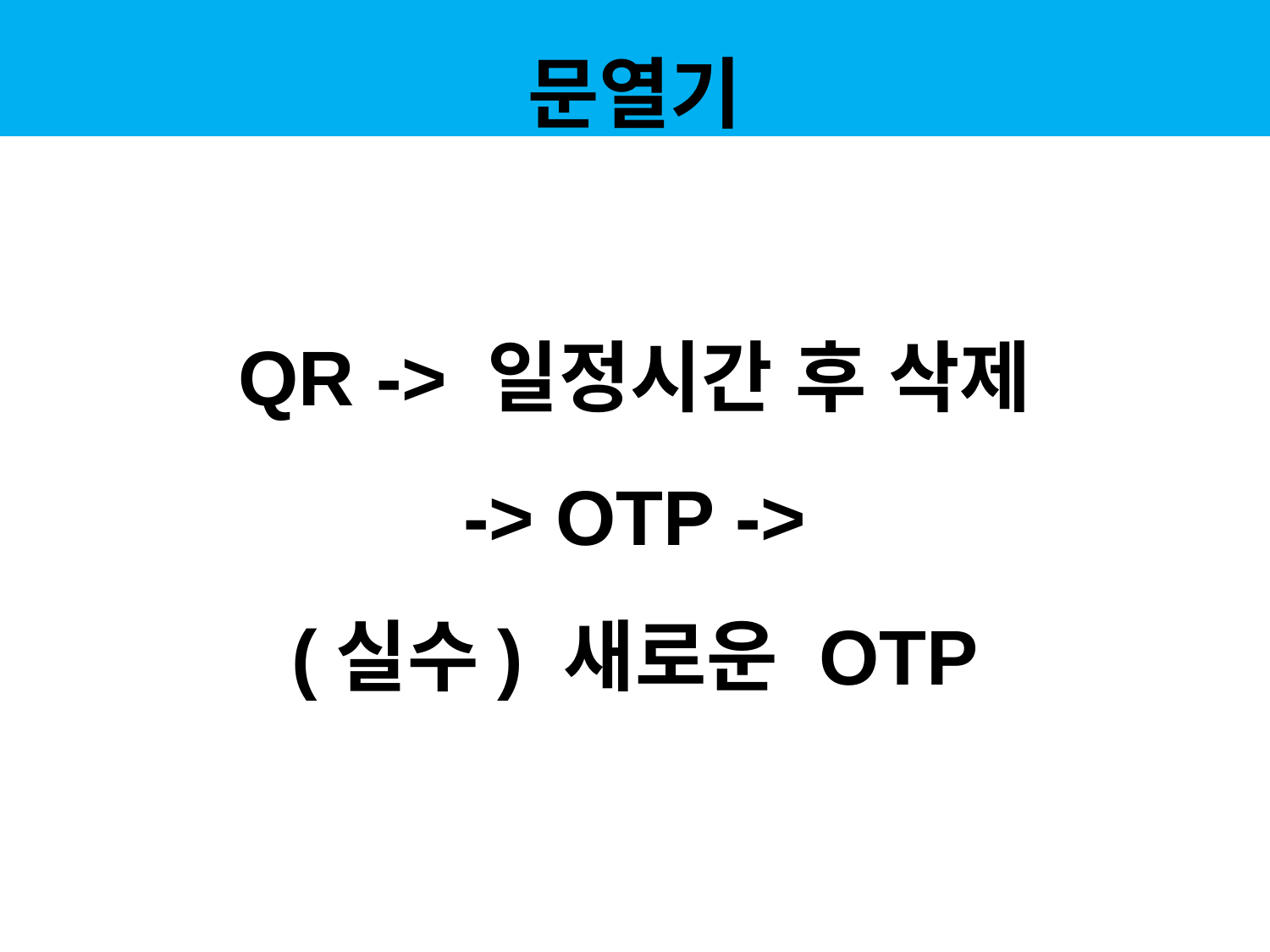

# 문열기
QR -> 일정시간 후 삭제
-> OTP ->
(실수) 새로운 OTP